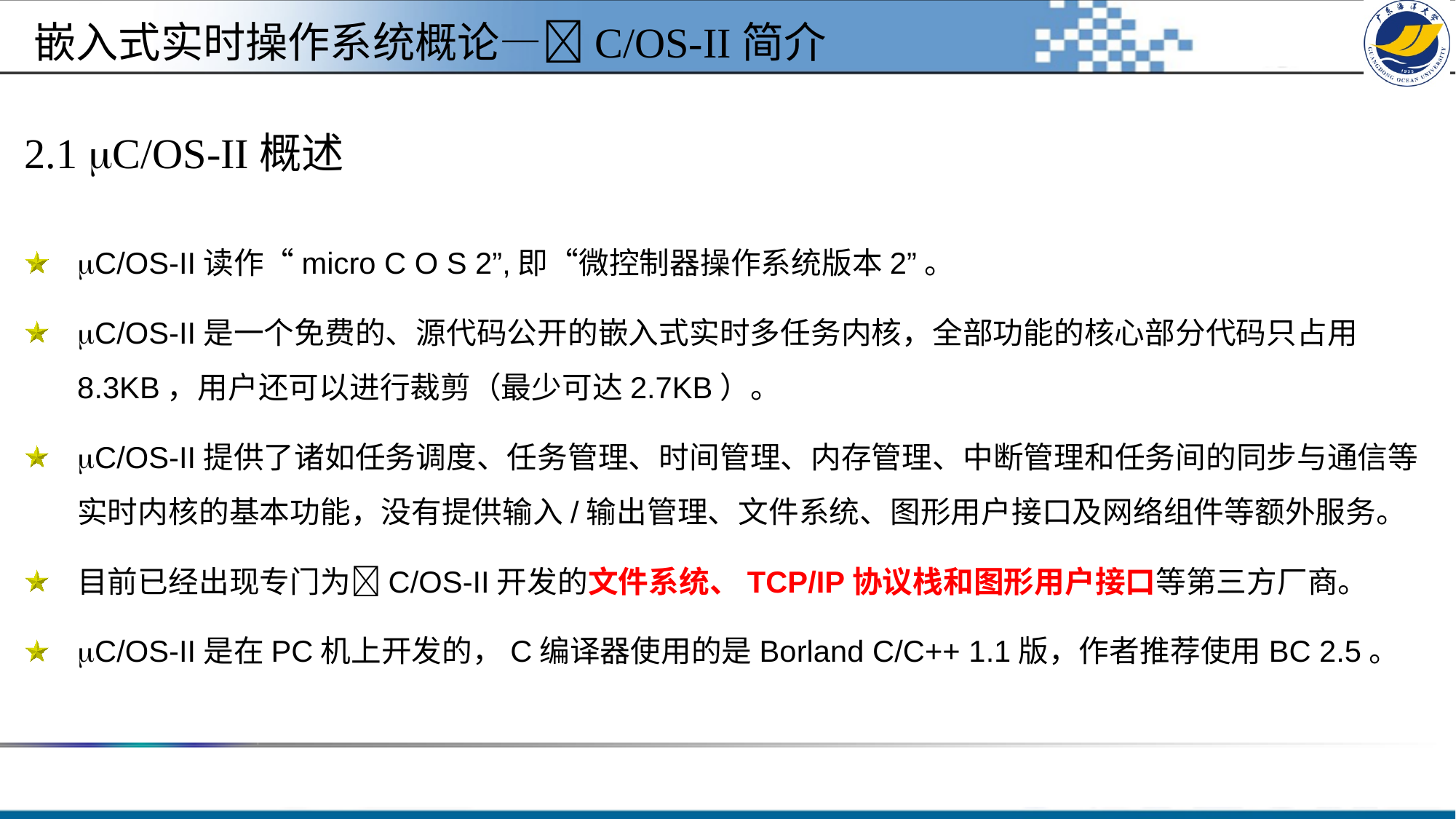

#
嵌入式实时操作系统概论—μC/OS-II简介
 2.1 μC/OS-II概述
μC/OS-II读作“micro C O S 2”,即“微控制器操作系统版本2”。
μC/OS-II是一个免费的、源代码公开的嵌入式实时多任务内核，全部功能的核心部分代码只占用8.3KB，用户还可以进行裁剪（最少可达2.7KB）。
μC/OS-II提供了诸如任务调度、任务管理、时间管理、内存管理、中断管理和任务间的同步与通信等实时内核的基本功能，没有提供输入/输出管理、文件系统、图形用户接口及网络组件等额外服务。
目前已经出现专门为μC/OS-II开发的文件系统、TCP/IP协议栈和图形用户接口等第三方厂商。
μC/OS-II是在PC机上开发的，C编译器使用的是Borland C/C++ 1.1版，作者推荐使用BC 2.5。
25